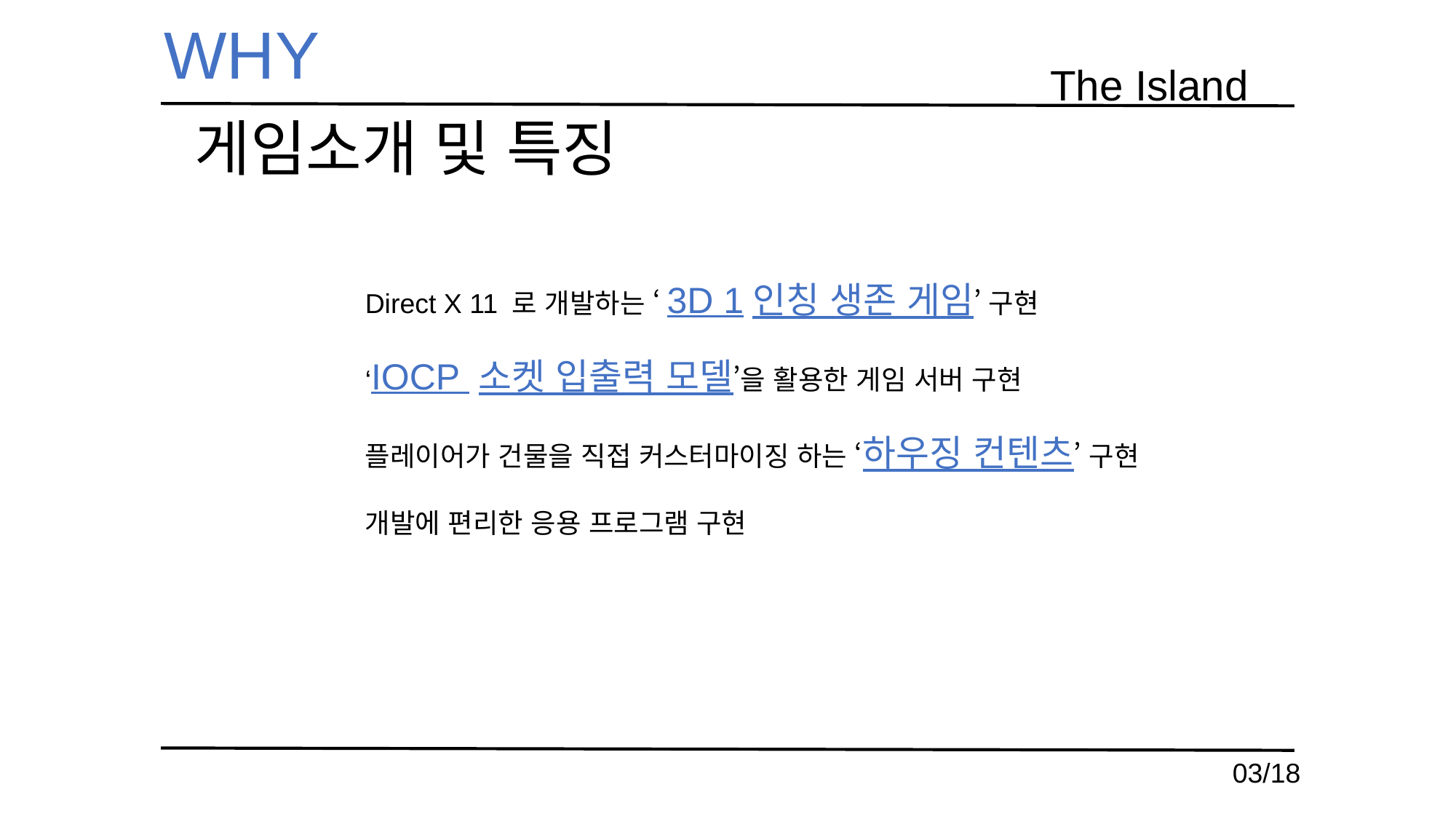

WHY
The Island
게임소개 및 특징
Direct X 11 로 개발하는 ‘3D 1인칭 생존 게임’ 구현

‘IOCP 소켓 입출력 모델’을 활용한 게임 서버 구현

플레이어가 건물을 직접 커스터마이징 하는 ‘하우징 컨텐츠’ 구현

개발에 편리한 응용 프로그램 구현
03/18